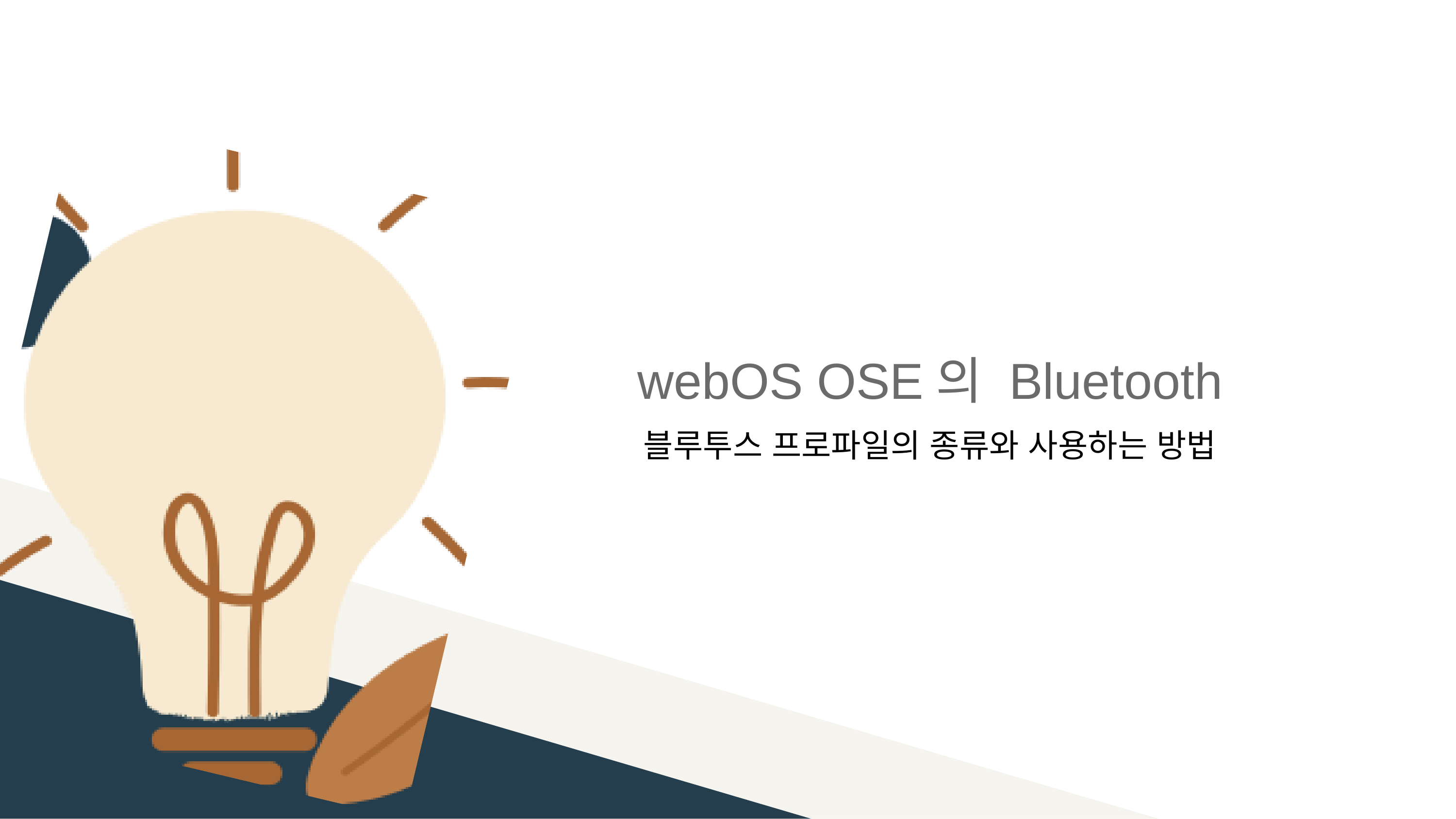

webOS OSE의 Bluetooth
블루투스 프로파일의 종류와 사용하는 방법